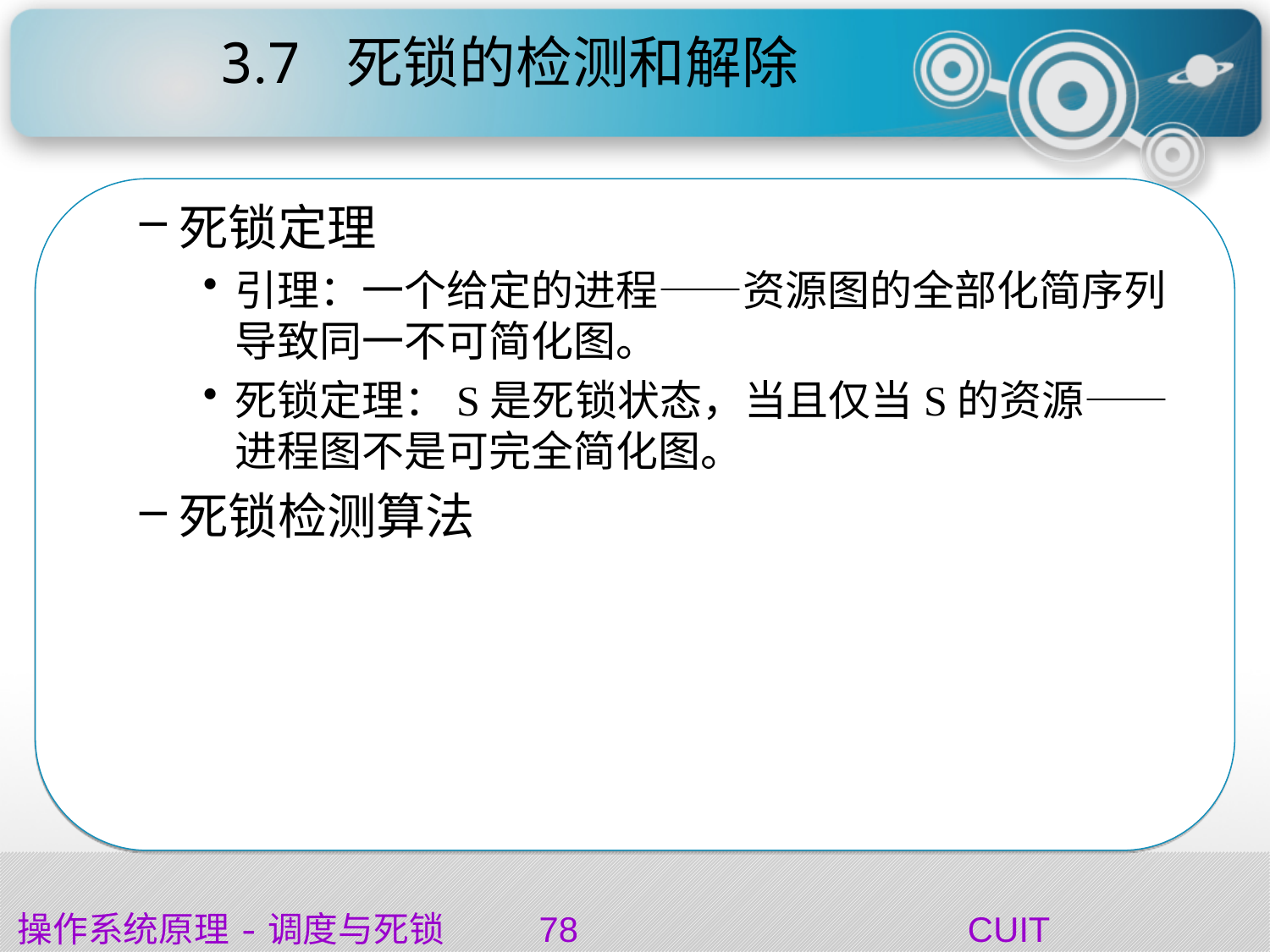

# 3.7	死锁的检测和解除
死锁定理
引理：一个给定的进程——资源图的全部化简序列导致同一不可简化图。
死锁定理：S是死锁状态，当且仅当S的资源——进程图不是可完全简化图。
死锁检测算法